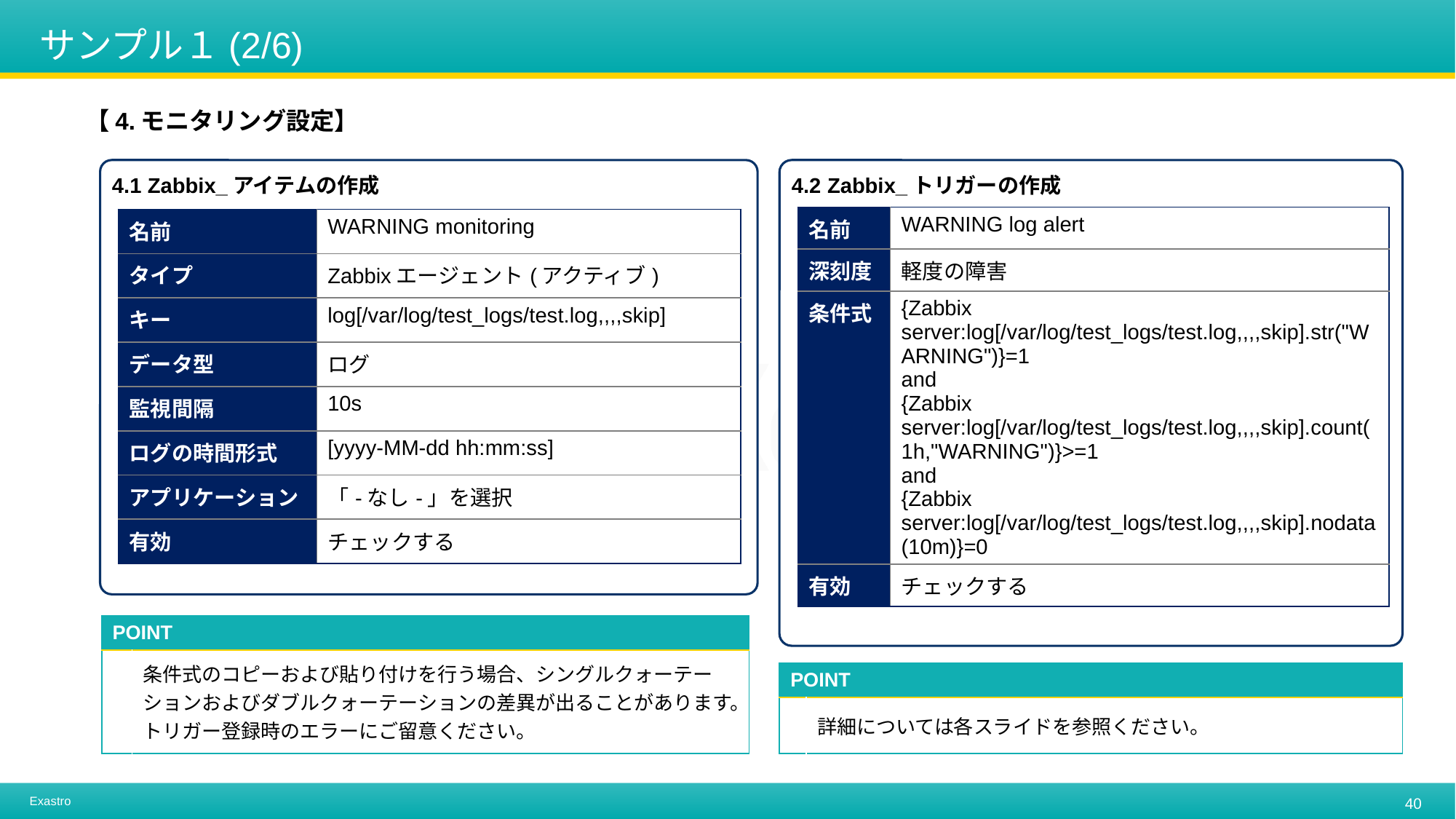

# サンプル１(2/6)
　【4.モニタリング設定】

4.1 Zabbix_アイテムの作成
4.2 Zabbix_トリガーの作成
| 名前 | WARNING log alert |
| --- | --- |
| 深刻度 | 軽度の障害 |
| 条件式 | {Zabbix server:log[/var/log/test\_logs/test.log,,,,skip].str("WARNING")}=1 and {Zabbix server:log[/var/log/test\_logs/test.log,,,,skip].count(1h,"WARNING")}>=1 and {Zabbix server:log[/var/log/test\_logs/test.log,,,,skip].nodata(10m)}=0 |
| 有効 | チェックする |
| 名前 | WARNING monitoring |
| --- | --- |
| タイプ | Zabbixエージェント(アクティブ) |
| キー | log[/var/log/test\_logs/test.log,,,,skip] |
| データ型 | ログ |
| 監視間隔 | 10s |
| ログの時間形式 | [yyyy-MM-dd hh:mm:ss] |
| アプリケーション | 「-なし-」を選択 |
| 有効 | チェックする |
| POINT |  |
| --- | --- |
|  | 条件式のコピーおよび貼り付けを行う場合、シングルクォーテーションおよびダブルクォーテーションの差異が出ることがあります。トリガー登録時のエラーにご留意ください。 |
| POINT |  |
| --- | --- |
|  | 詳細については各スライドを参照ください。 |